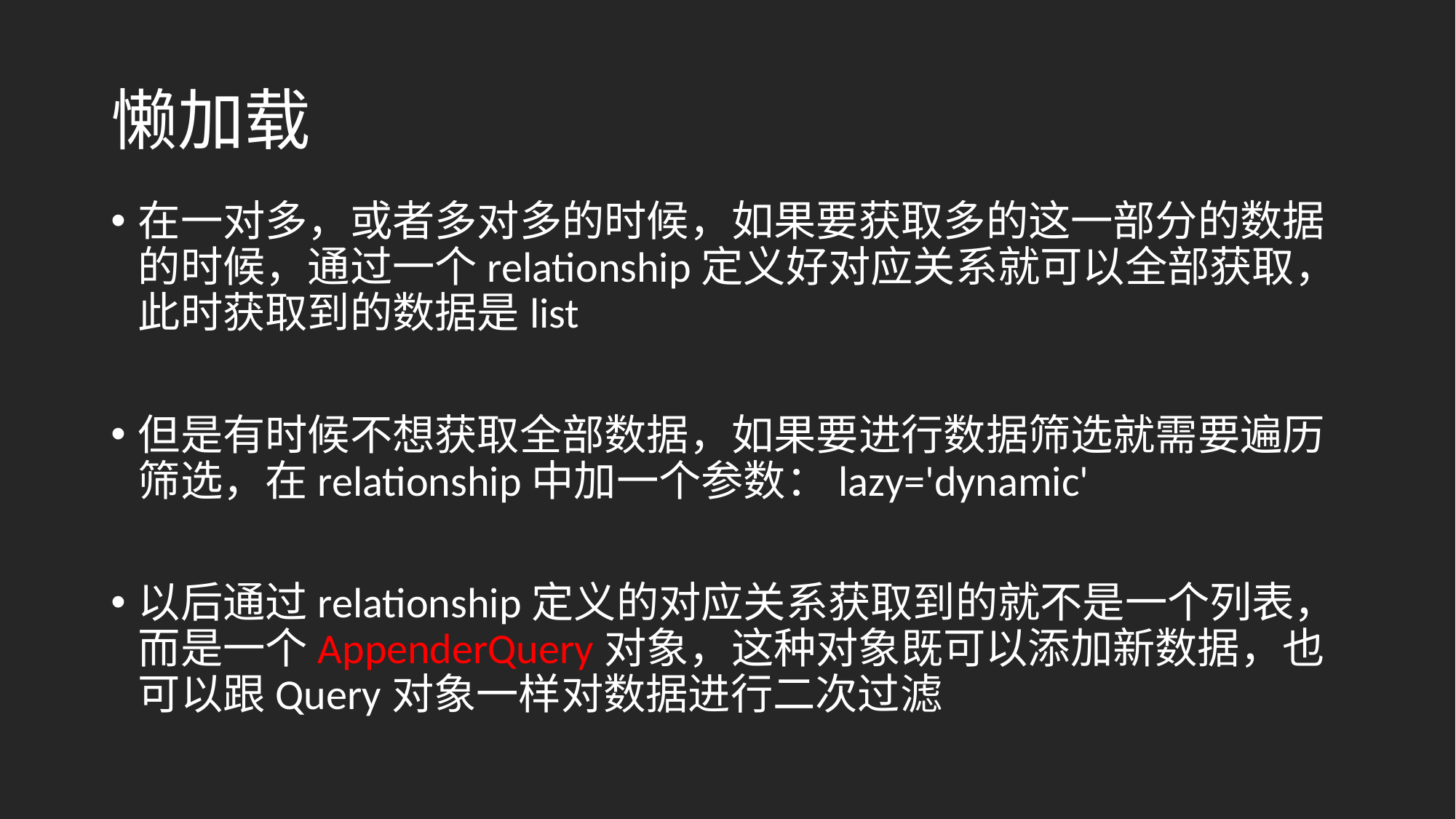

# 懒加载
在一对多，或者多对多的时候，如果要获取多的这一部分的数据的时候，通过一个relationship定义好对应关系就可以全部获取，此时获取到的数据是list

但是有时候不想获取全部数据，如果要进行数据筛选就需要遍历筛选，在relationship中加一个参数：lazy='dynamic'

以后通过relationship定义的对应关系获取到的就不是一个列表，而是一个AppenderQuery对象，这种对象既可以添加新数据，也可以跟Query对象一样对数据进行二次过滤